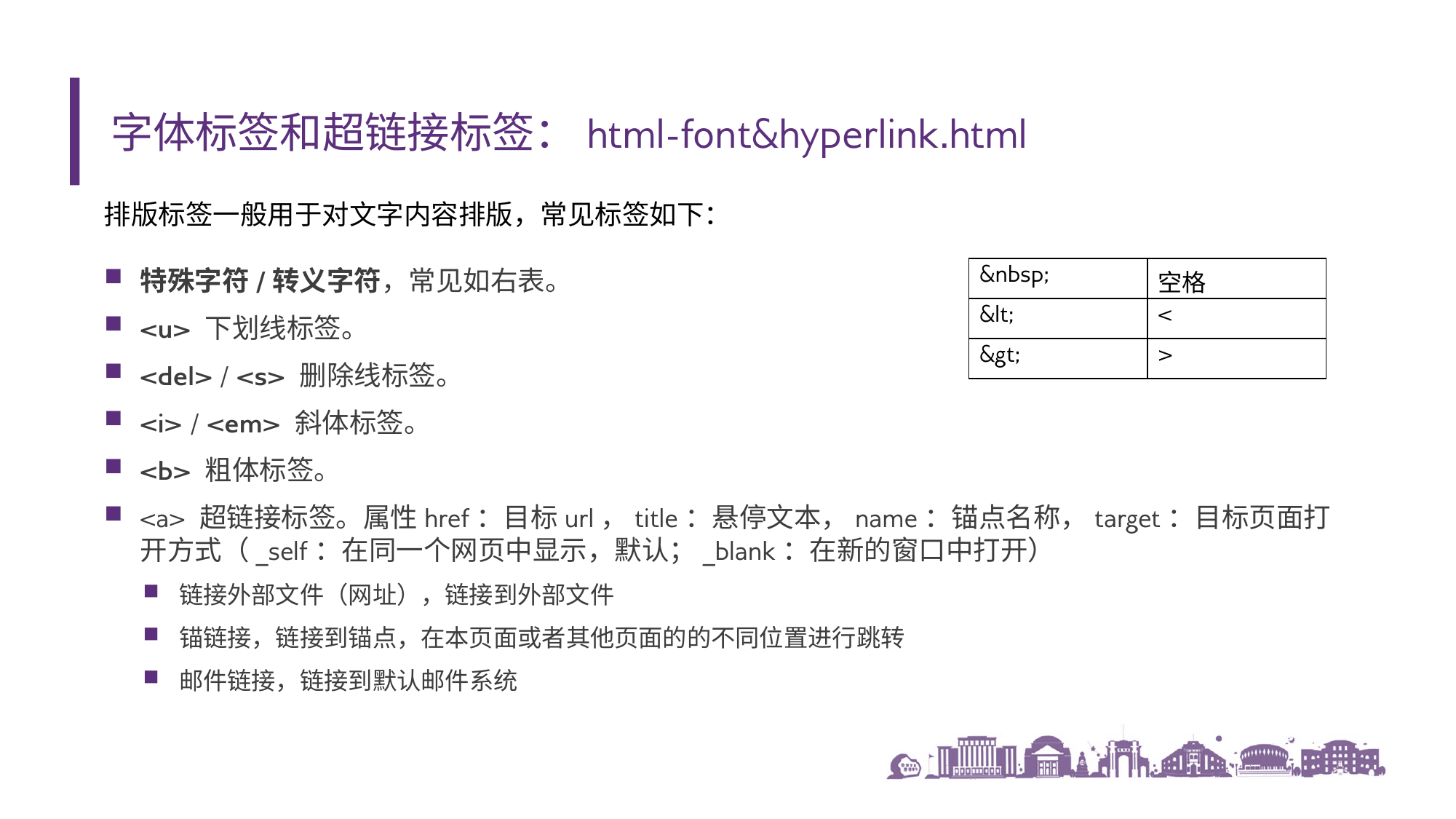

# 字体标签和超链接标签：html-font&hyperlink.html
排版标签一般用于对文字内容排版，常见标签如下：
特殊字符/转义字符，常见如右表。
<u> 下划线标签。
<del> / <s> 删除线标签。
<i> / <em> 斜体标签。
<b> 粗体标签。
<a> 超链接标签。属性href：目标url，title：悬停文本，name：锚点名称，target：目标页面打开方式（_self：在同一个网页中显示，默认；_blank：在新的窗口中打开）
链接外部文件（网址），链接到外部文件
锚链接，链接到锚点，在本页面或者其他页面的的不同位置进行跳转
邮件链接，链接到默认邮件系统
| &nbsp; | 空格 |
| --- | --- |
| &lt; | < |
| &gt; | > |